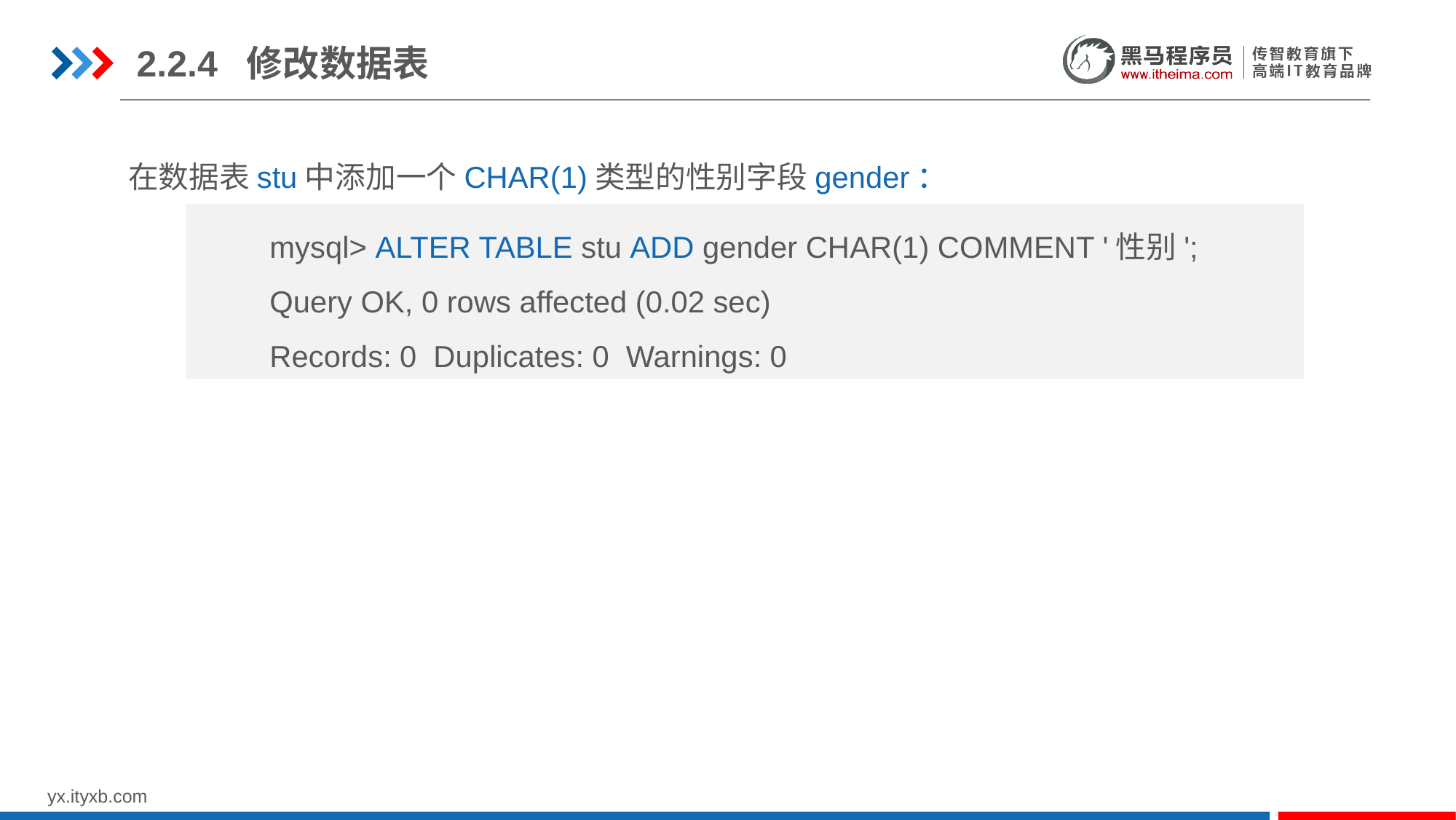

2.2.4  修改数据表
在数据表stu中添加一个CHAR(1)类型的性别字段gender：
mysql> ALTER TABLE stu ADD gender CHAR(1) COMMENT '性别';
Query OK, 0 rows affected (0.02 sec)
Records: 0  Duplicates: 0  Warnings: 0